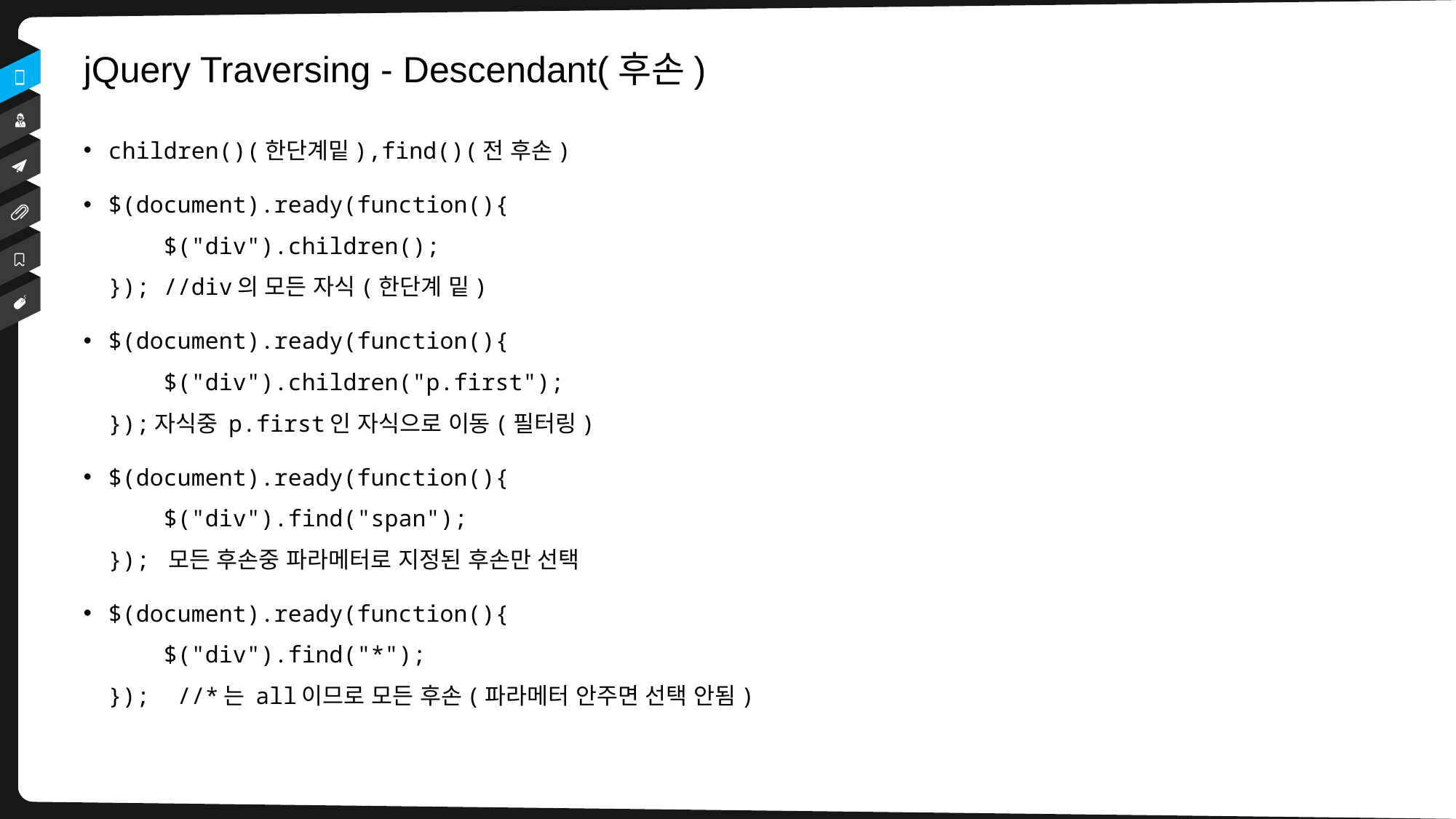

# jQuery Traversing - Descendant(후손)
children()(한단계밑),find()(전 후손)
$(document).ready(function(){
    $("div").children();
}); //div의 모든 자식(한단계 밑)
$(document).ready(function(){
    $("div").children("p.first");
});자식중 p.first인 자식으로 이동(필터링)
$(document).ready(function(){
    $("div").find("span");
}); 모든 후손중 파라메터로 지정된 후손만 선택
$(document).ready(function(){
    $("div").find("*");
});  //*는 all이므로 모든 후손(파라메터 안주면 선택 안됨)